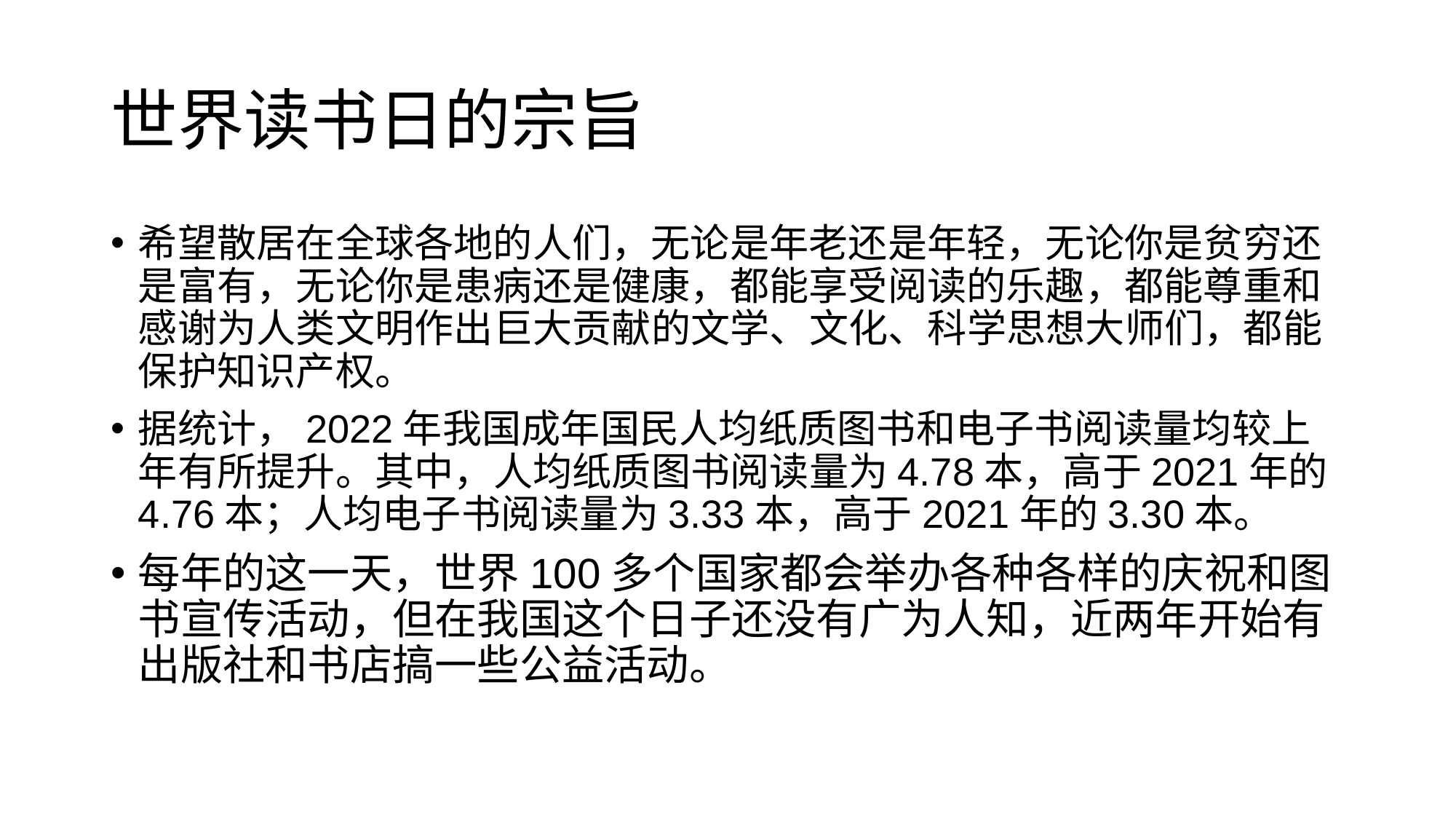

# 世界读书日的宗旨
希望散居在全球各地的人们，无论是年老还是年轻，无论你是贫穷还是富有，无论你是患病还是健康，都能享受阅读的乐趣，都能尊重和感谢为人类文明作出巨大贡献的文学、文化、科学思想大师们，都能保护知识产权。
据统计，2022年我国成年国民人均纸质图书和电子书阅读量均较上年有所提升。其中，人均纸质图书阅读量为4.78本，高于2021年的4.76本；人均电子书阅读量为3.33本，高于2021年的3.30本。
每年的这一天，世界100多个国家都会举办各种各样的庆祝和图书宣传活动，但在我国这个日子还没有广为人知，近两年开始有出版社和书店搞一些公益活动。